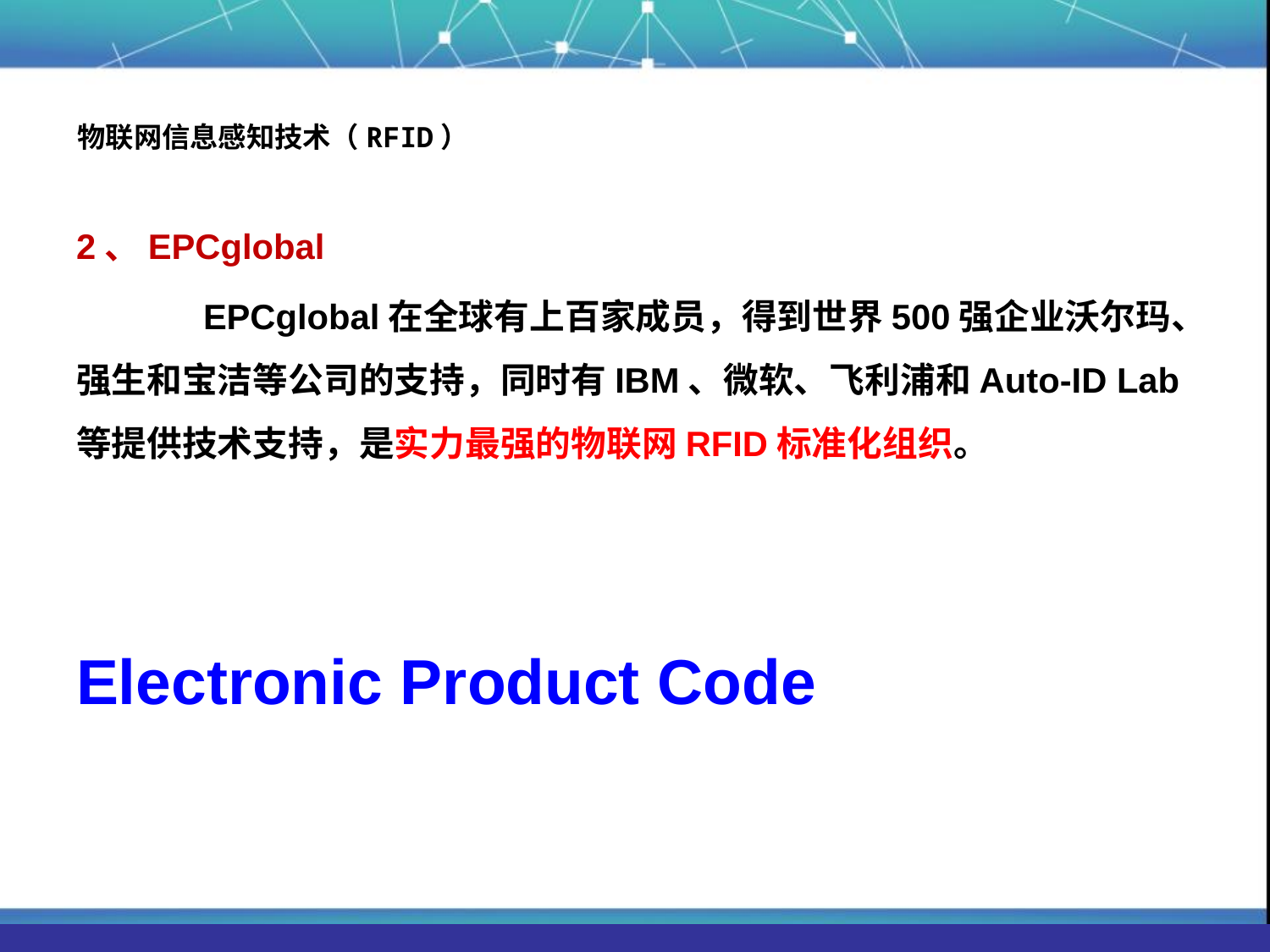

# 物联网信息感知技术（RFID）
2、EPCglobal
	EPCglobal在全球有上百家成员，得到世界500强企业沃尔玛、强生和宝洁等公司的支持，同时有IBM、微软、飞利浦和Auto-ID Lab等提供技术支持，是实力最强的物联网RFID标准化组织。

Electronic Product Code